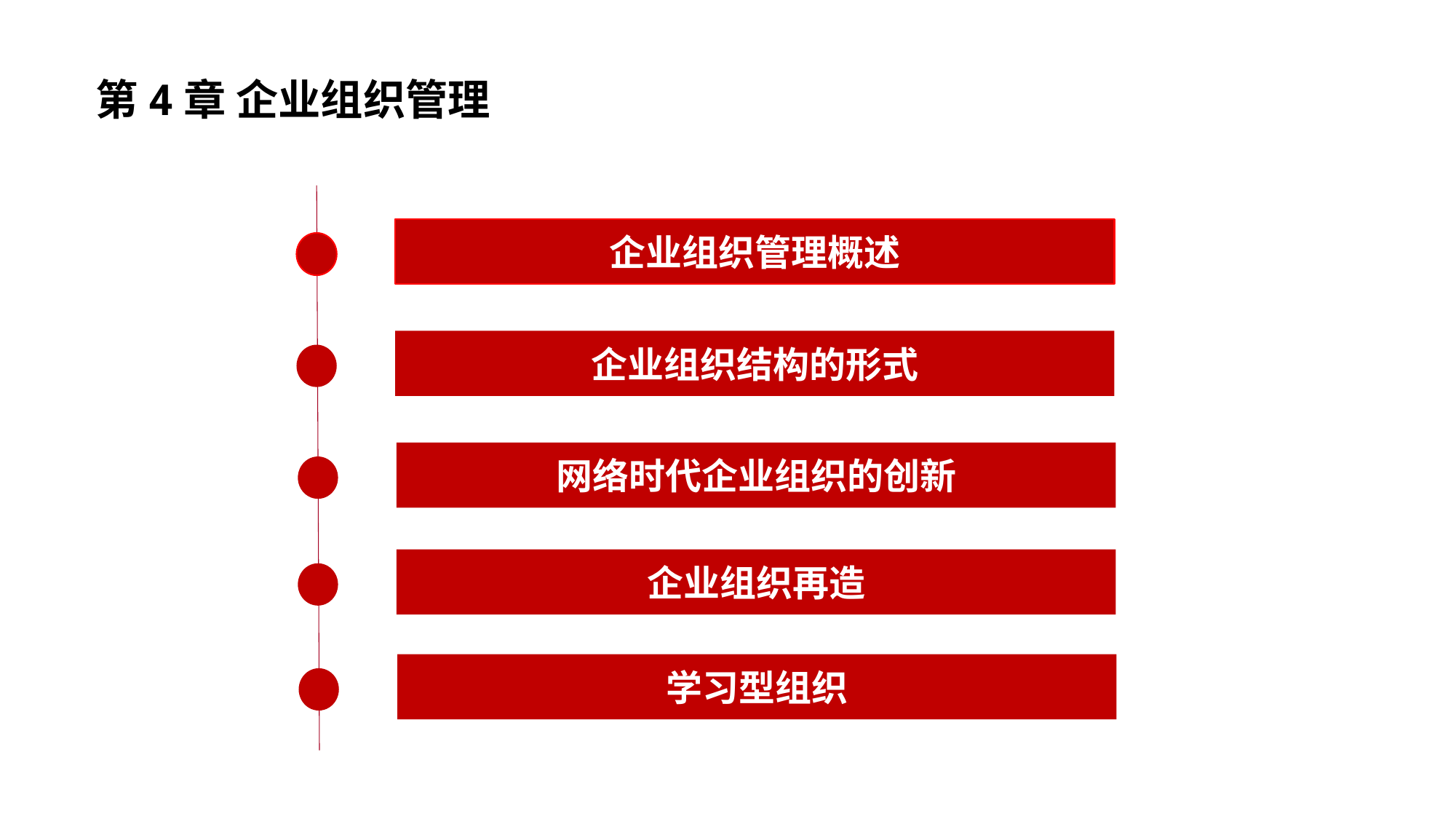

第4章 企业组织管理

企业组织管理概述

企业组织结构的形式

网络时代企业组织的创新

企业组织再造

学习型组织